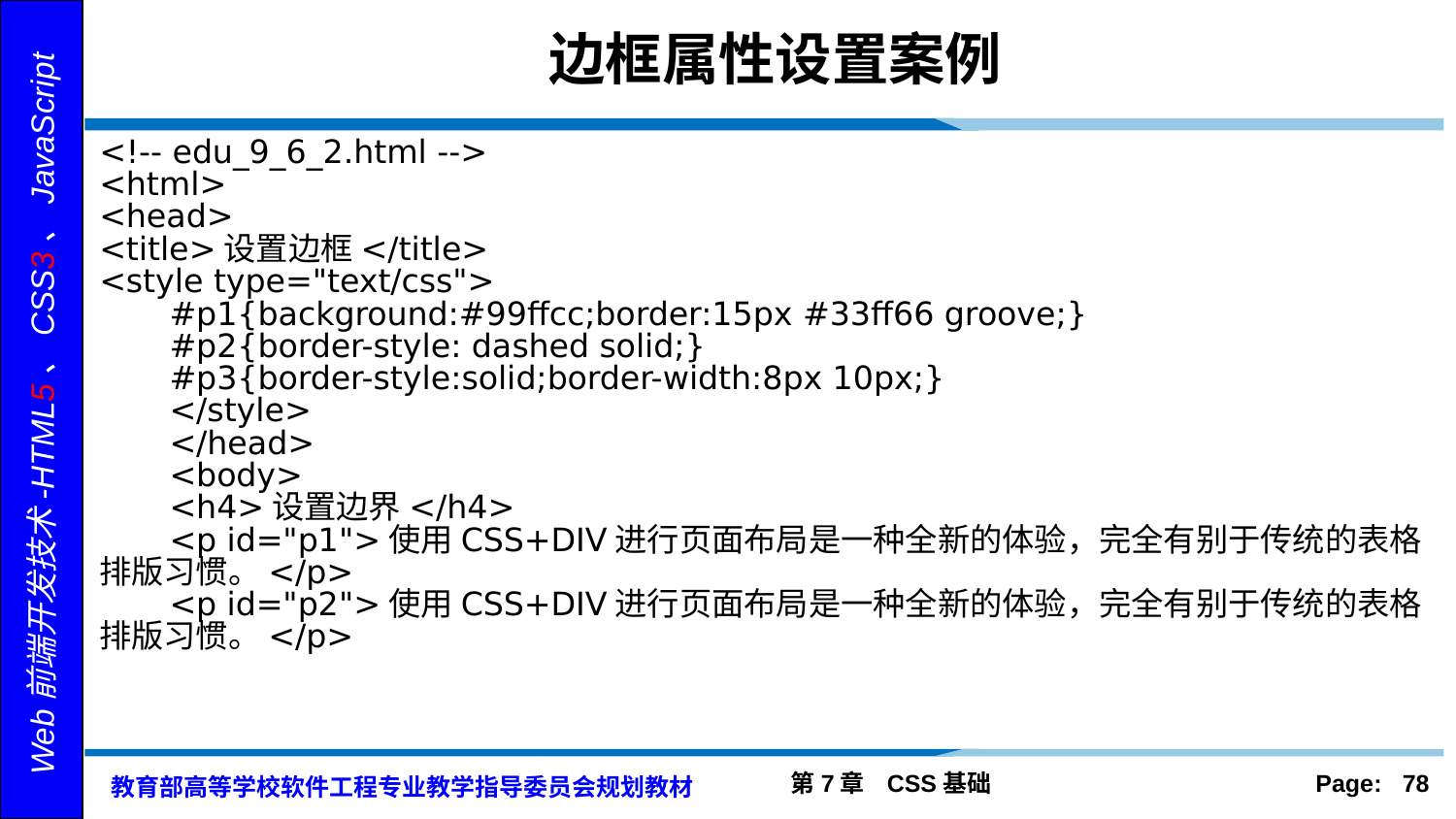

# 边框属性设置案例
<!-- edu_9_6_2.html -->
<html>
<head>
<title>设置边框</title>
<style type="text/css">
#p1{background:#99ffcc;border:15px #33ff66 groove;}
#p2{border-style: dashed solid;}
#p3{border-style:solid;border-width:8px 10px;}
</style>
</head>
<body>
<h4>设置边界</h4>
<p id="p1">使用CSS+DIV进行页面布局是一种全新的体验，完全有别于传统的表格排版习惯。</p>
<p id="p2">使用CSS+DIV进行页面布局是一种全新的体验，完全有别于传统的表格排版习惯。</p>